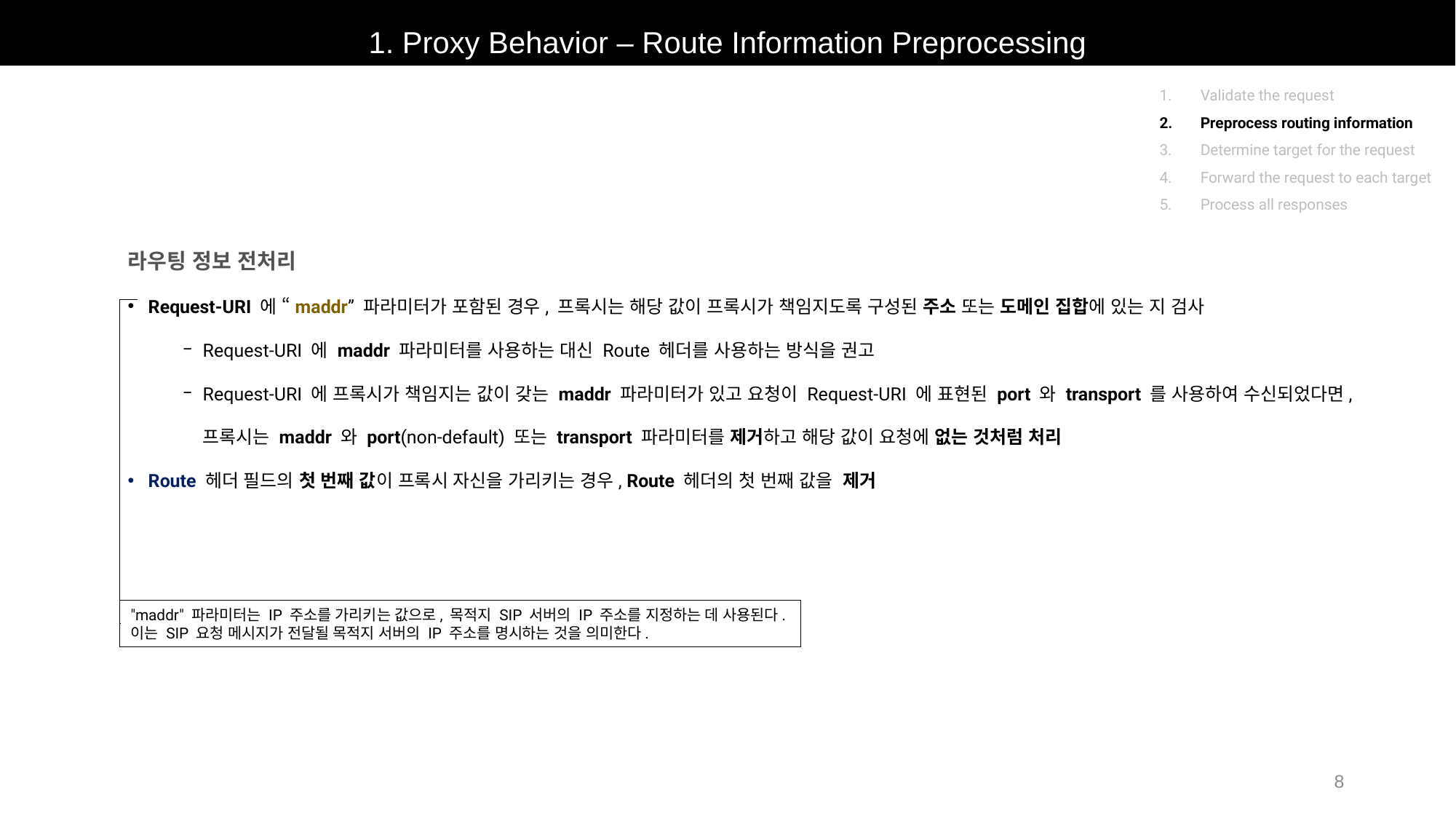

# 1. Proxy Behavior – Route Information Preprocessing
Validate the request
Preprocess routing information
Determine target for the request
Forward the request to each target
Process all responses
라우팅 정보 전처리
Request-URI 에 “maddr” 파라미터가 포함된 경우, 프록시는 해당 값이 프록시가 책임지도록 구성된 주소 또는 도메인 집합에 있는 지 검사
Request-URI 에 maddr 파라미터를 사용하는 대신 Route 헤더를 사용하는 방식을 권고
Request-URI 에 프록시가 책임지는 값이 갖는 maddr 파라미터가 있고 요청이 Request-URI 에 표현된 port 와 transport 를 사용하여 수신되었다면,
프록시는 maddr 와 port(non-default) 또는 transport 파라미터를 제거하고 해당 값이 요청에 없는 것처럼 처리
Route 헤더 필드의 첫 번째 값이 프록시 자신을 가리키는 경우, Route 헤더의 첫 번째 값을  제거
"maddr" 파라미터는 IP 주소를 가리키는 값으로, 목적지 SIP 서버의 IP 주소를 지정하는 데 사용된다.
이는 SIP 요청 메시지가 전달될 목적지 서버의 IP 주소를 명시하는 것을 의미한다.
8